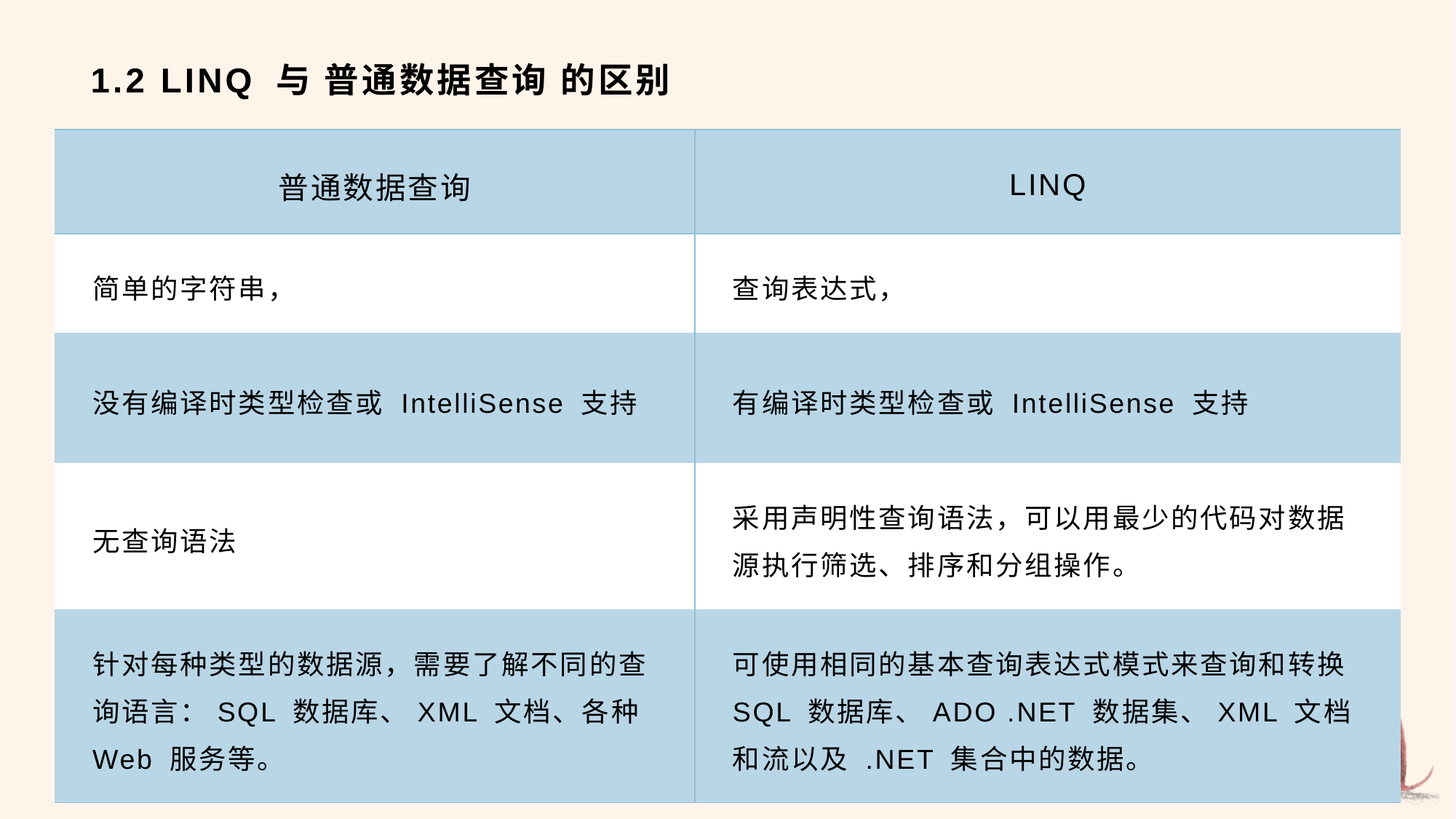

# 1.2 LINQ 与 普通数据查询 的区别
| 普通数据查询 | LINQ |
| --- | --- |
| 简单的字符串， | 查询表达式， |
| 没有编译时类型检查或 IntelliSense 支持 | 有编译时类型检查或 IntelliSense 支持 |
| 无查询语法 | 采用声明性查询语法，可以用最少的代码对数据源执行筛选、排序和分组操作。 |
| 针对每种类型的数据源，需要了解不同的查询语言：SQL 数据库、XML 文档、各种 Web 服务等。 | 可使用相同的基本查询表达式模式来查询和转换 SQL 数据库、ADO .NET 数据集、XML 文档和流以及 .NET 集合中的数据。 |